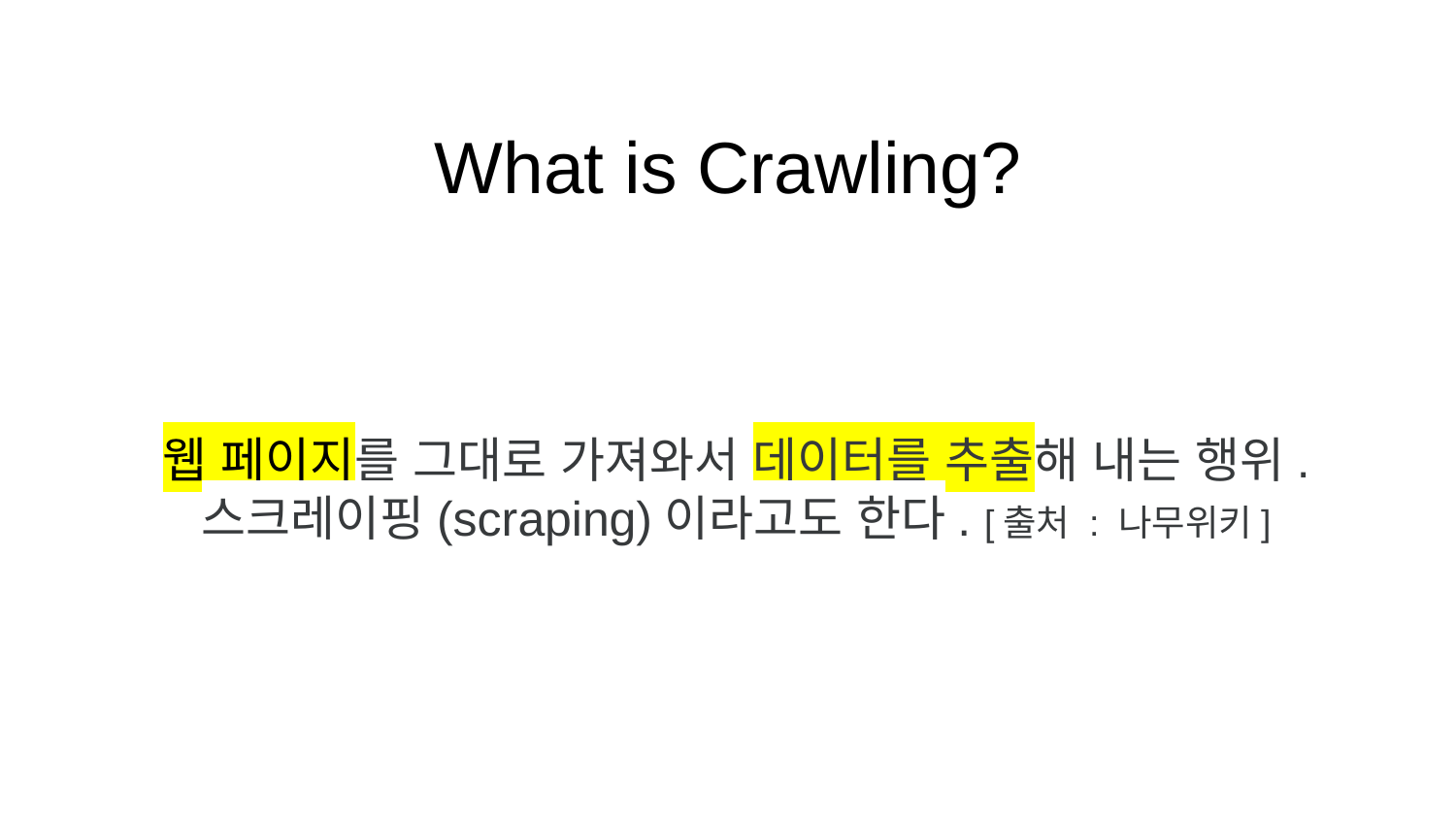

# What is Crawling?
웹 페이지를 그대로 가져와서 데이터를 추출해 내는 행위. 스크레이핑(scraping)이라고도 한다. [출처 : 나무위키]